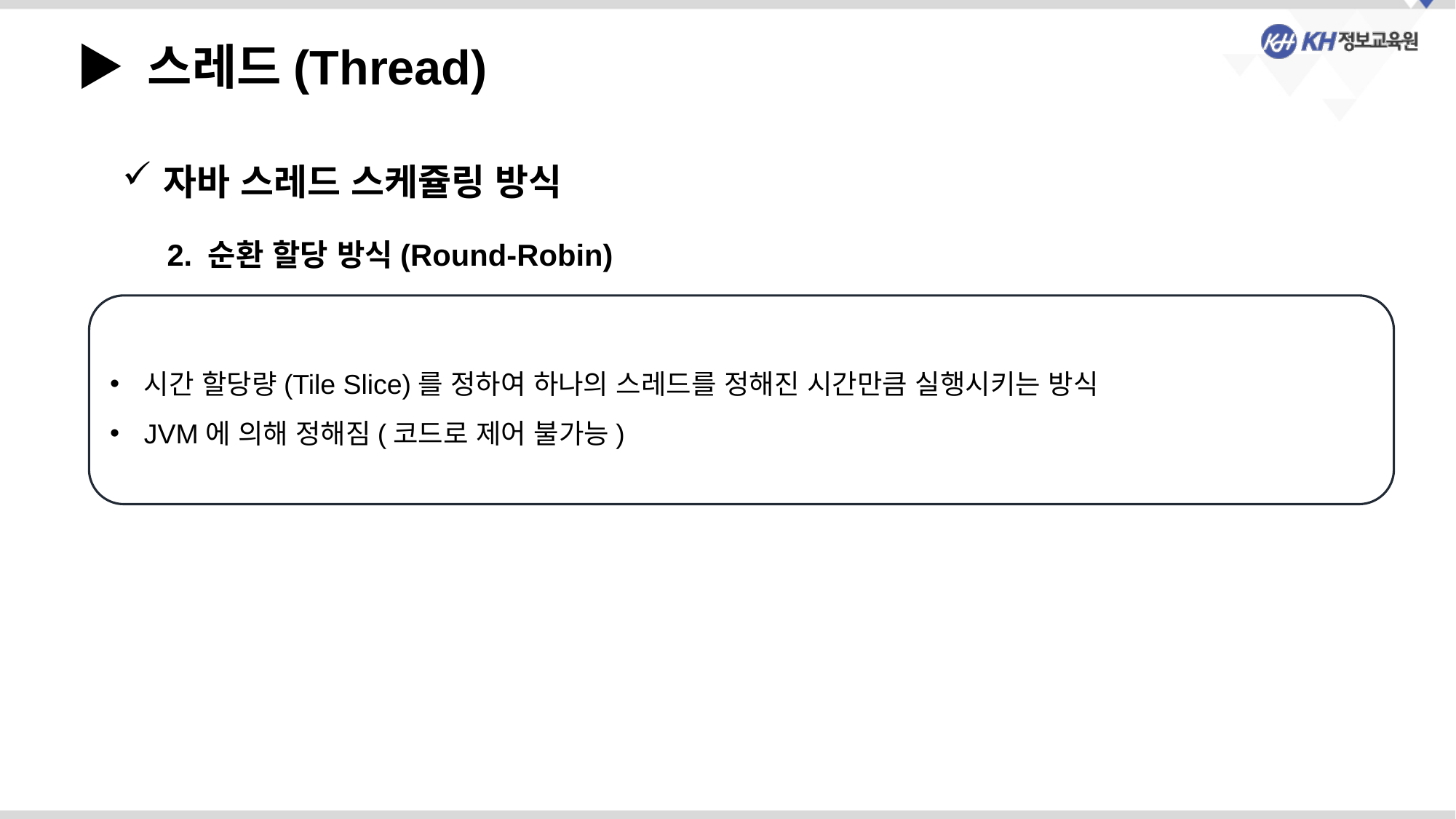

▶ 스레드(Thread)
자바 스레드 스케쥴링 방식
2. 순환 할당 방식(Round-Robin)
시간 할당량(Tile Slice)를 정하여 하나의 스레드를 정해진 시간만큼 실행시키는 방식
JVM에 의해 정해짐(코드로 제어 불가능)